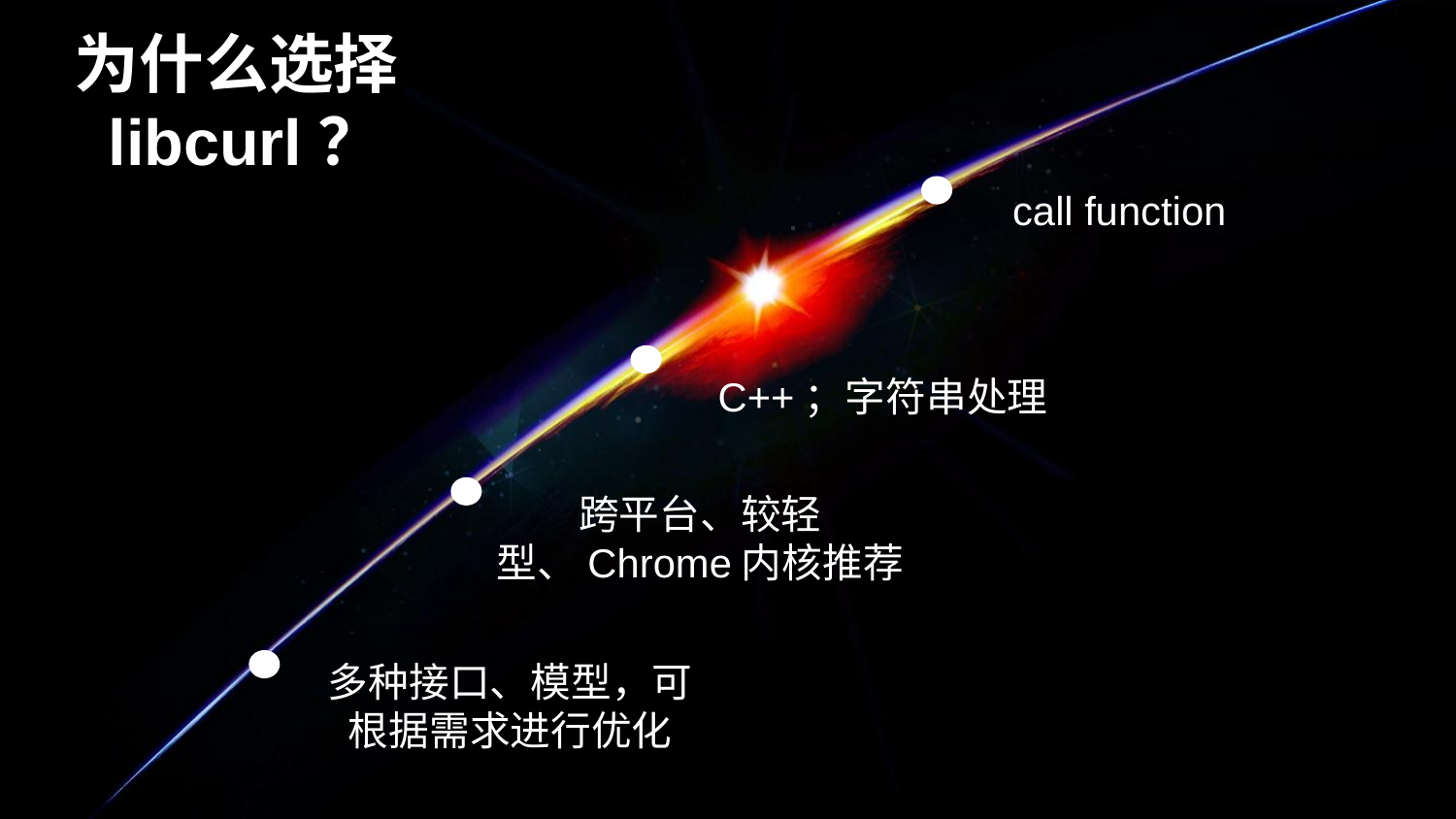

为什么选择
 libcurl？

call function

C++；字符串处理

跨平台、较轻型、Chrome内核推荐

多种接口、模型，可根据需求进行优化